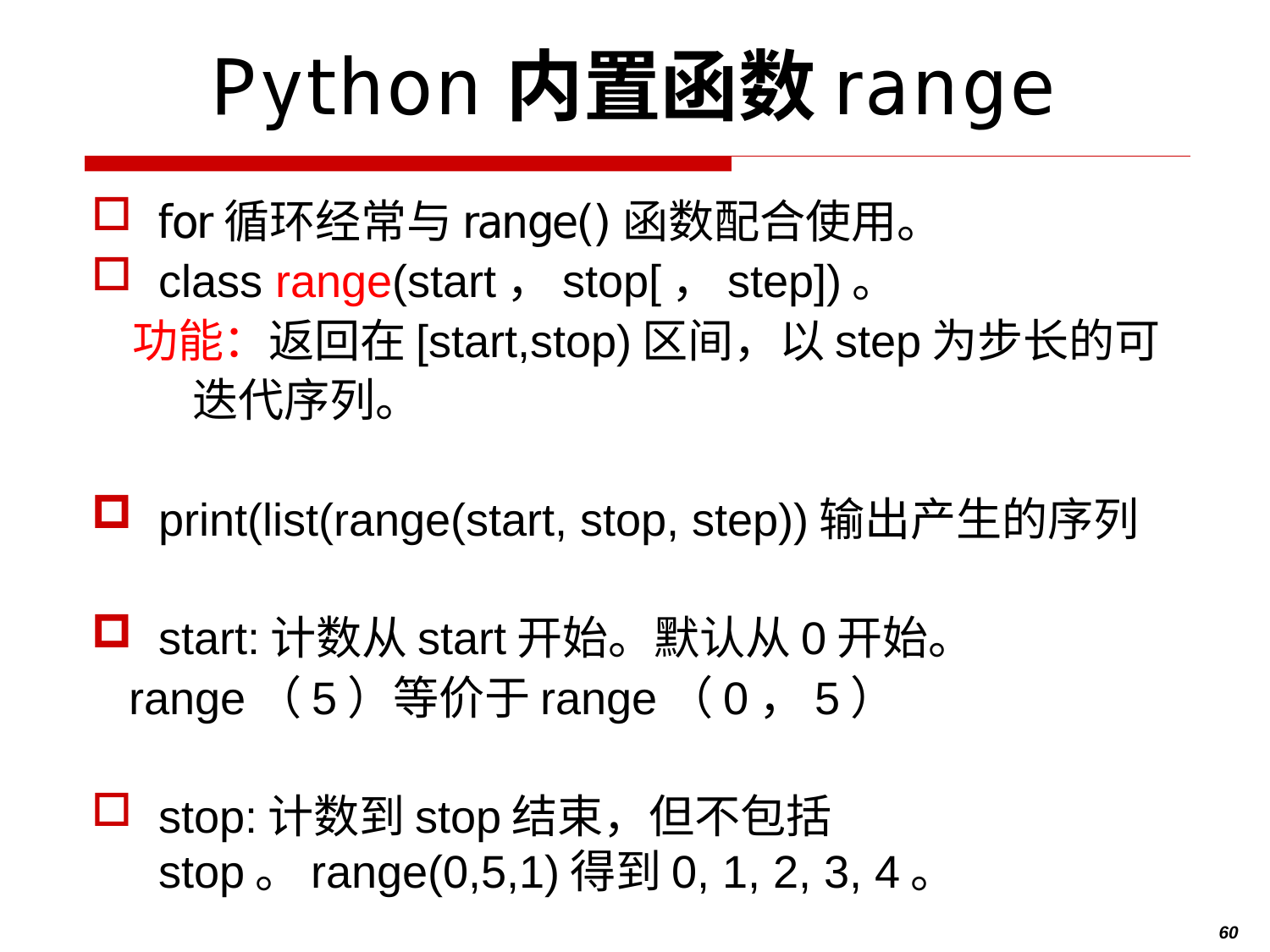

# Python内置函数range
for循环经常与range()函数配合使用。
class range(start，stop[，step])。
   功能：返回在[start,stop)区间，以step为步长的可
         迭代序列。

print(list(range(start, stop, step))输出产生的序列

start:计数从start开始。默认从0开始。
   range（5）等价于range（0，5）

stop:计数到stop结束，但不包括stop。range(0,5,1)得到0, 1, 2, 3, 4。

60